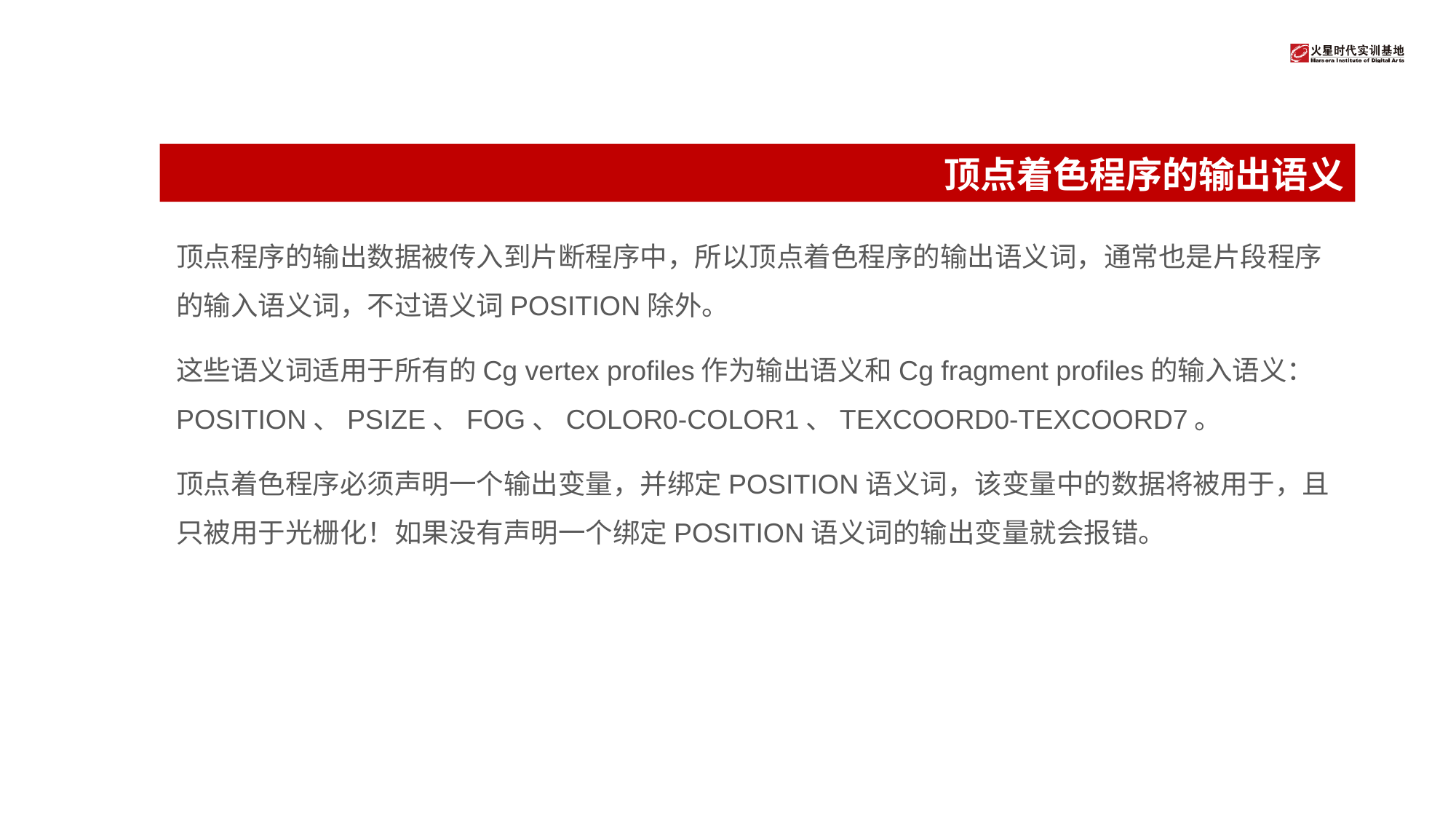

# 顶点着色程序的输出语义
顶点程序的输出数据被传入到片断程序中，所以顶点着色程序的输出语义词，通常也是片段程序的输入语义词，不过语义词POSITION除外。
这些语义词适用于所有的Cg vertex profiles作为输出语义和Cg fragment profiles的输入语义：POSITION、PSIZE、FOG、COLOR0-COLOR1、TEXCOORD0-TEXCOORD7。
顶点着色程序必须声明一个输出变量，并绑定POSITION语义词，该变量中的数据将被用于，且只被用于光栅化！如果没有声明一个绑定POSITION语义词的输出变量就会报错。